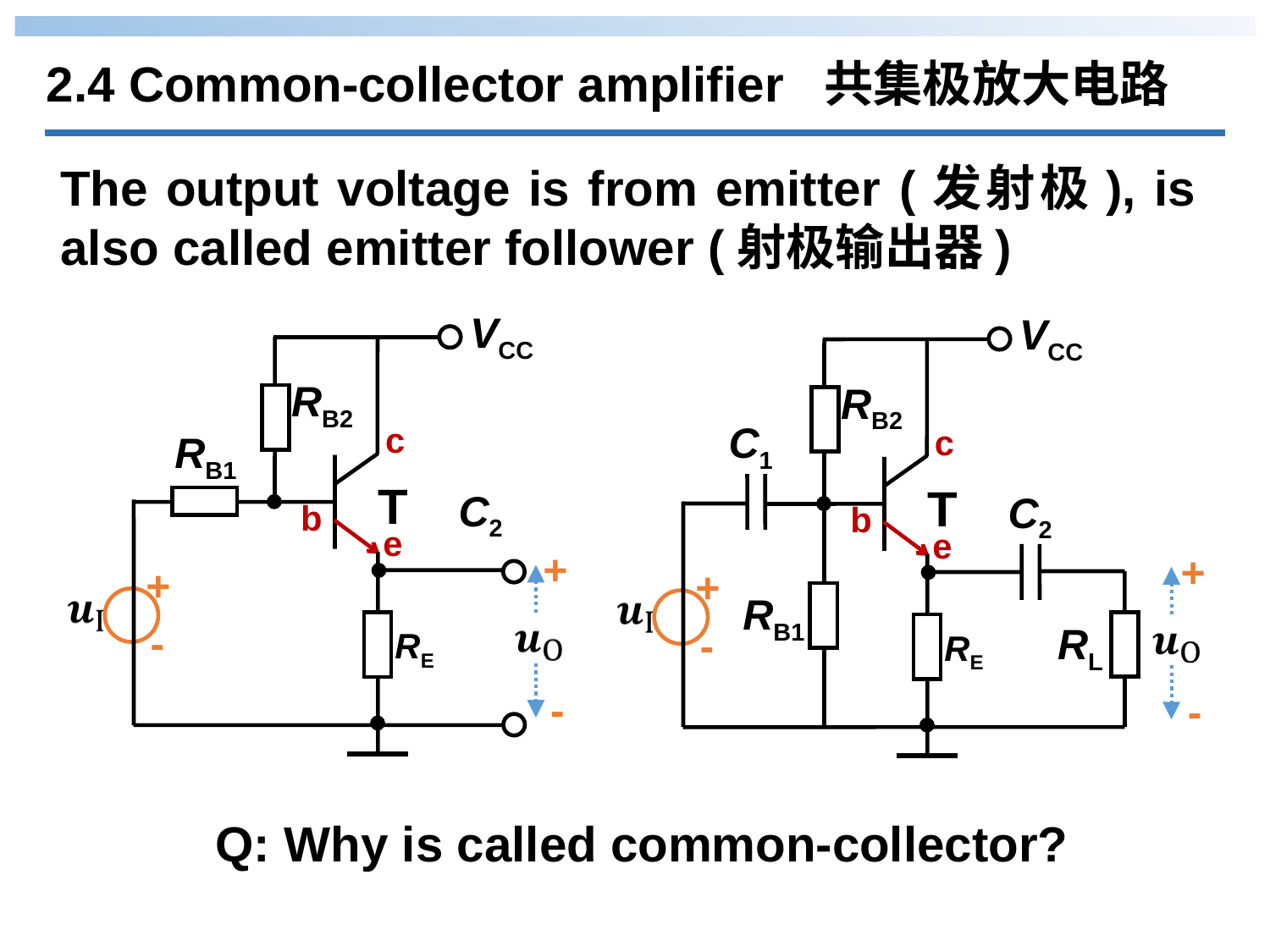

2.4 Common-collector amplifier
共集极放大电路

The output voltage is from emitter (发射极), is also called emitter follower (射极输出器)
VCC

RB2

+

-
+
-
T
C2

c
b
e

RE

RB1

VCC

RB2

+

-
+
-

RL

C1
T

C2

c
b
e

RE

RB1

Q: Why is called common-collector?